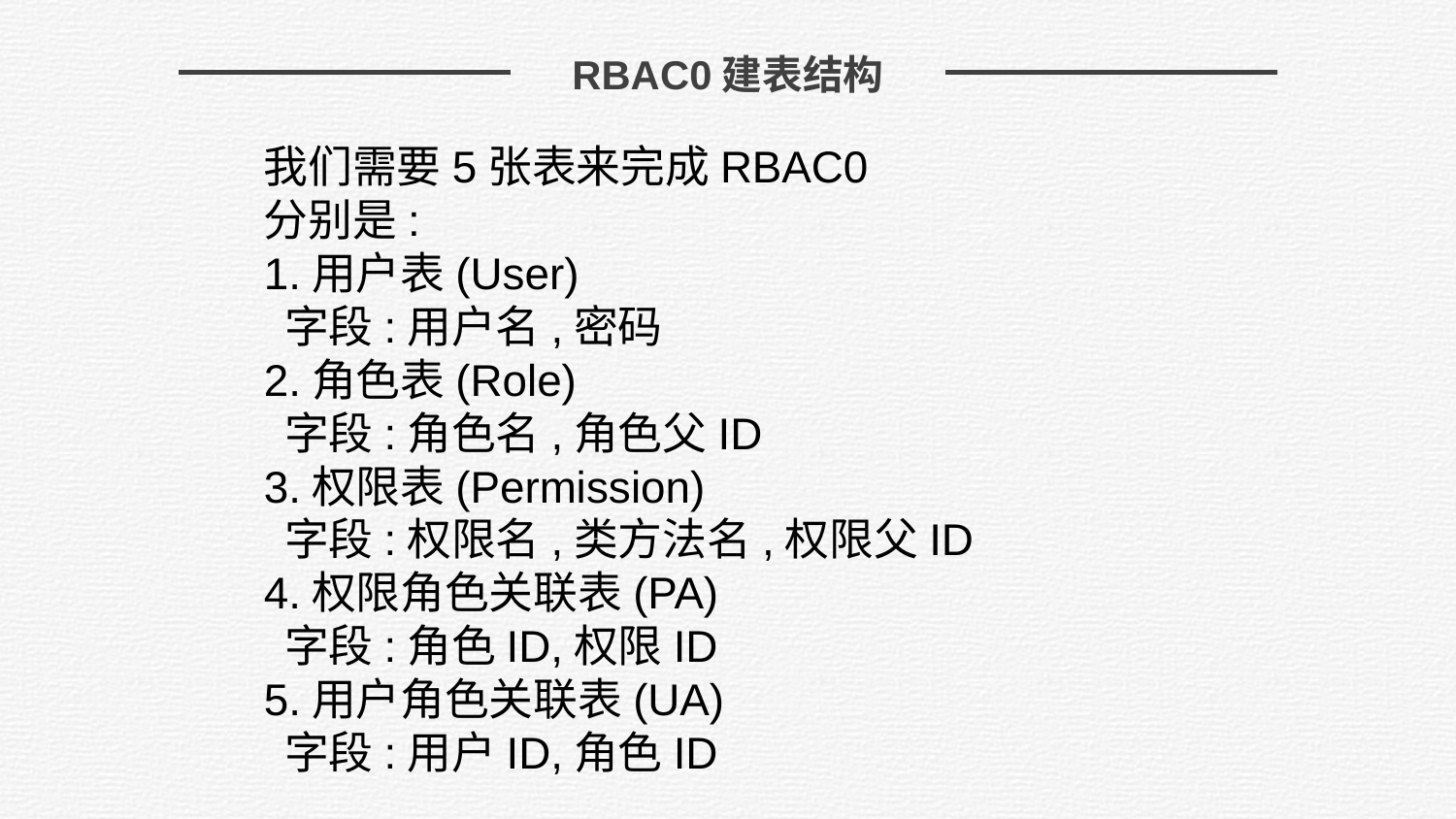

RBAC0建表结构
我们需要5张表来完成RBAC0
分别是:
1.用户表(User)
 字段:用户名,密码
2.角色表(Role)
 字段:角色名,角色父ID
3.权限表(Permission)
 字段:权限名,类方法名,权限父ID
4.权限角色关联表(PA)
 字段:角色ID,权限ID
5.用户角色关联表(UA)
 字段:用户ID,角色ID